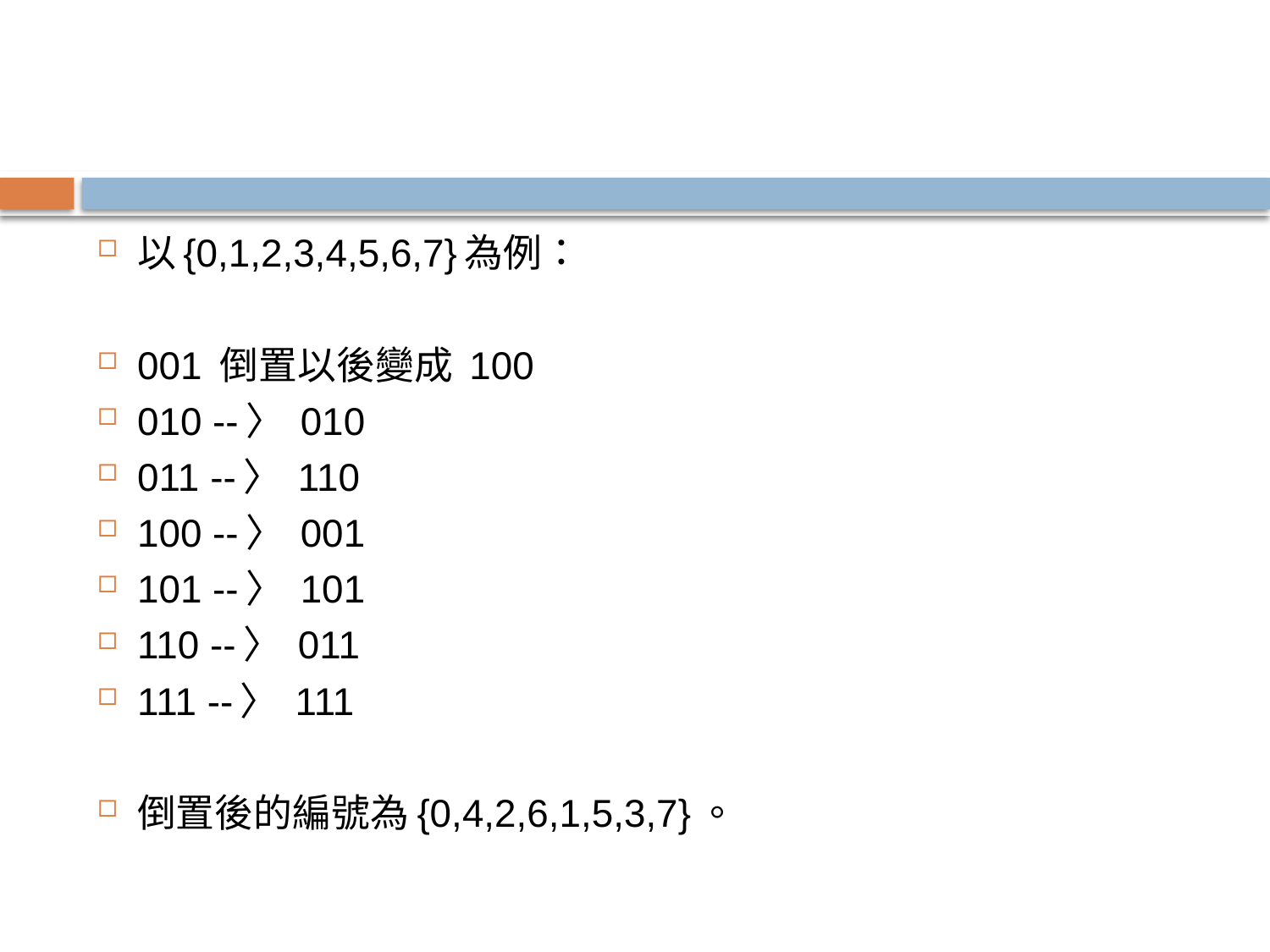

#
以{0,1,2,3,4,5,6,7}為例：

001 倒置以後變成 100
010 --〉 010
011 --〉 110
100 --〉 001
101 --〉 101
110 --〉 011
111 --〉 111

倒置後的編號為{0,4,2,6,1,5,3,7}。